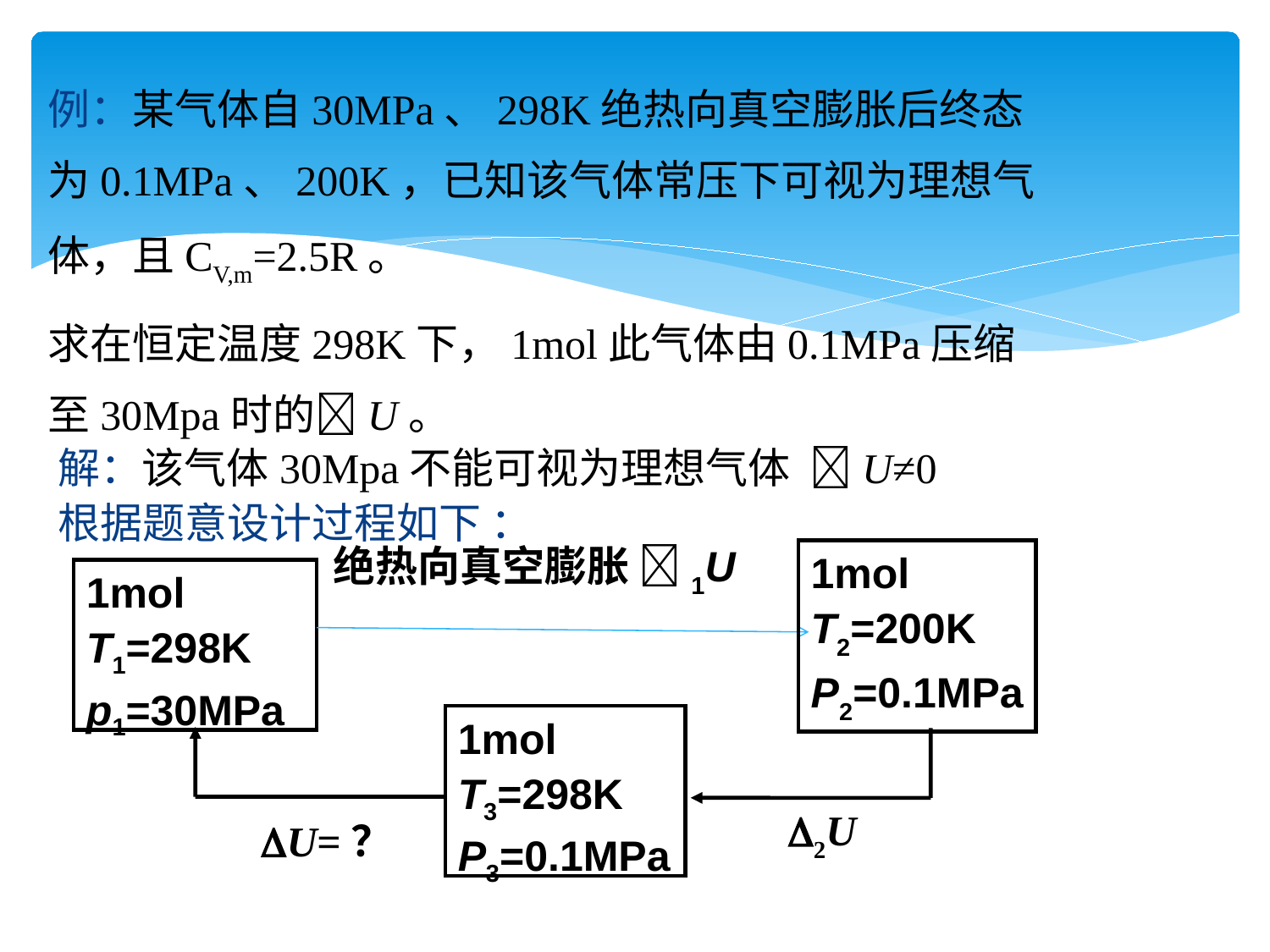

例：某气体自30MPa、298K绝热向真空膨胀后终态为0.1MPa、200K，已知该气体常压下可视为理想气体，且CV,m=2.5R。
求在恒定温度298K下，1mol此气体由0.1MPa压缩至30Mpa时的ΔU。

解：该气体30Mpa不能可视为理想气体  ΔU≠0
根据题意设计过程如下 ：

1mol
T2=200K
P2=0.1MPa
1mol
T1=298K
p1=30MPa
绝热向真空膨胀 Δ1U
1mol
T3=298K
P3=0.1MPa

ΔU=？

Δ2U